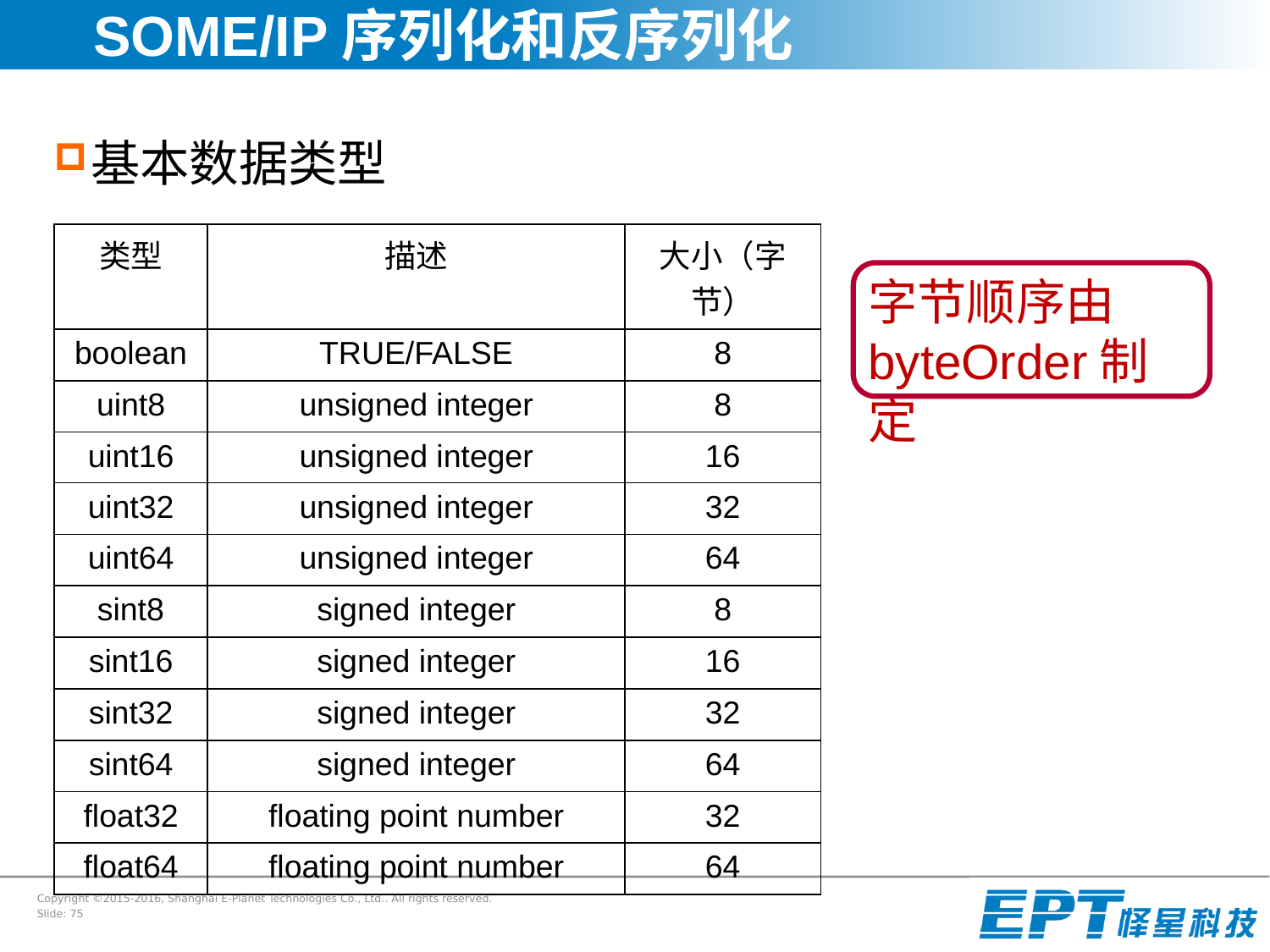

# SOME/IP序列化和反序列化
基本数据类型

| 类型 | 描述 | 大小（字节） |
| --- | --- | --- |
| boolean | TRUE/FALSE | 8 |
| uint8 | unsigned integer | 8 |
| uint16 | unsigned integer | 16 |
| uint32 | unsigned integer | 32 |
| uint64 | unsigned integer | 64 |
| sint8 | signed integer | 8 |
| sint16 | signed integer | 16 |
| sint32 | signed integer | 32 |
| sint64 | signed integer | 64 |
| float32 | floating point number | 32 |
| float64 | floating point number | 64 |

字节顺序由byteOrder制定